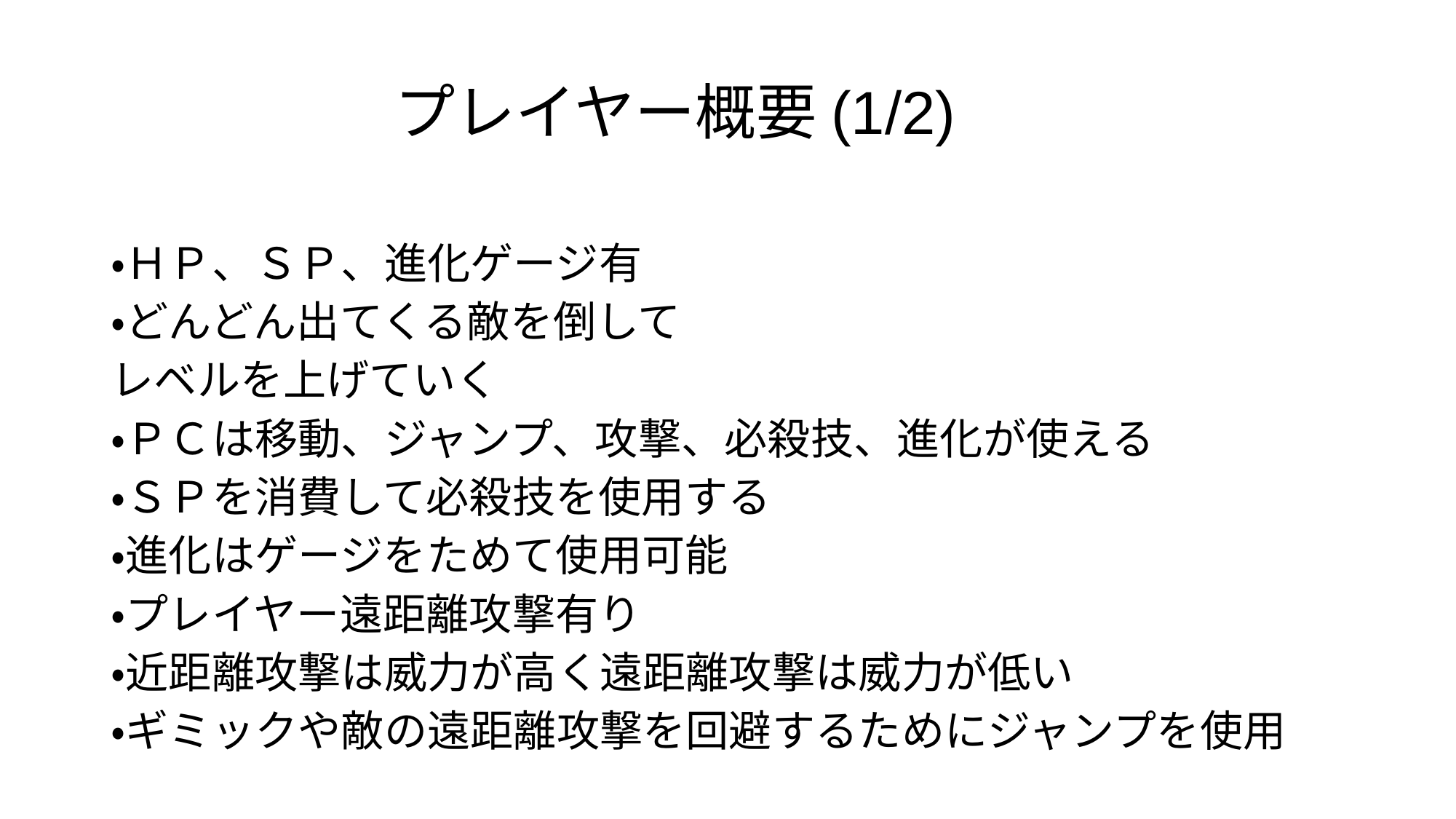

プレイヤー概要(1/2)
・ＨＰ、ＳＰ、進化ゲージ有
・どんどん出てくる敵を倒して
レベルを上げていく
・ＰＣは移動、ジャンプ、攻撃、必殺技、進化が使える
・ＳＰを消費して必殺技を使用する
・進化はゲージをためて使用可能
・プレイヤー遠距離攻撃有り
・近距離攻撃は威力が高く遠距離攻撃は威力が低い
・ギミックや敵の遠距離攻撃を回避するためにジャンプを使用